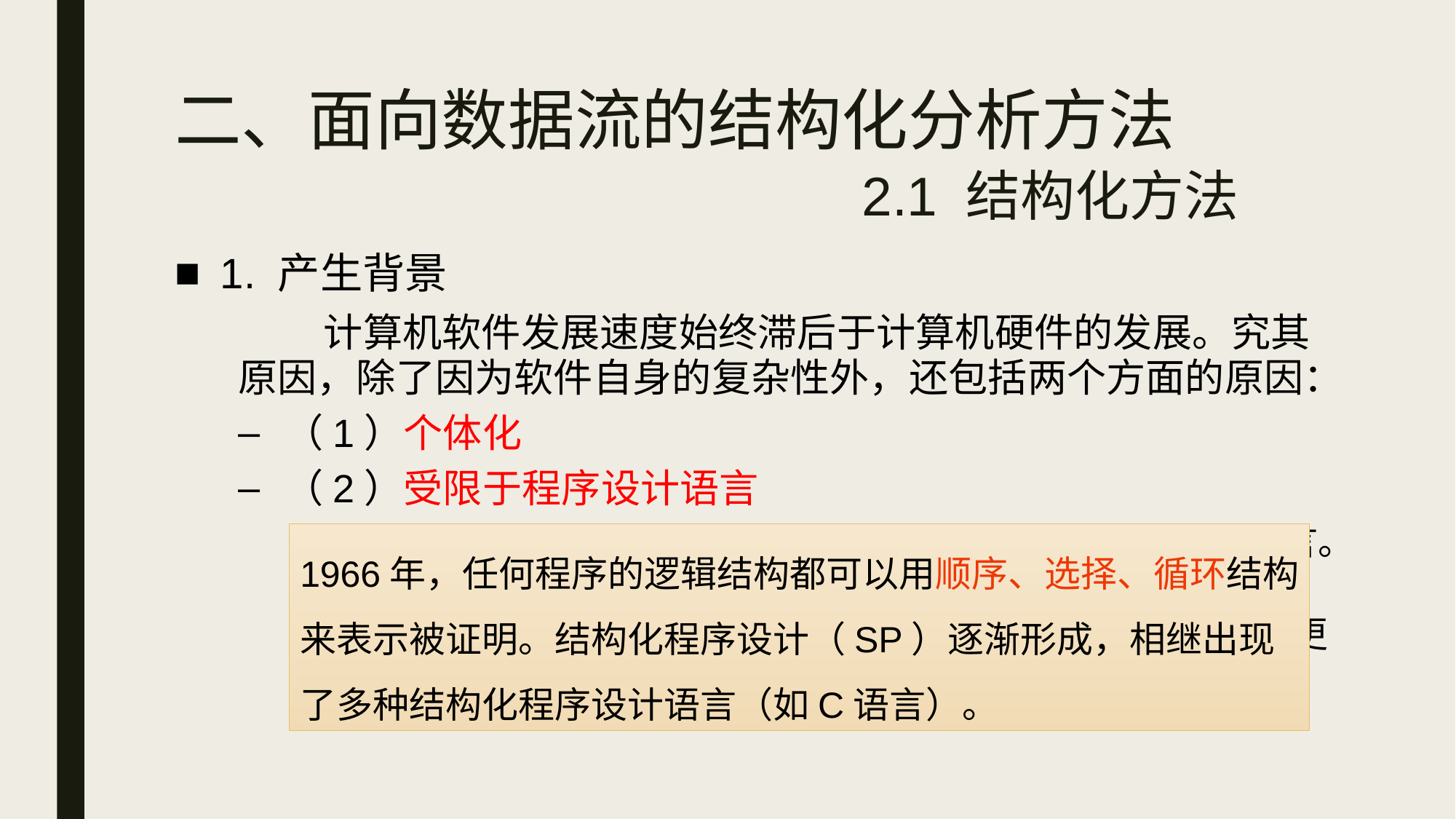

# 二、面向数据流的结构化分析方法 2.1 结构化方法
1. 产生背景
        计算机软件发展速度始终滞后于计算机硬件的发展。究其原因，除了因为软件自身的复杂性外，还包括两个方面的原因：
（1）个体化
（2）受限于程序设计语言
20世纪50年代——低级语言。由机器指令符号化为汇编语言。开发效率低、移植性差。
20世纪60年代——高级语言。如FORTRAN、COBOL，更加贴近自然语言。只重视处理功能，缺乏结构性。
1966年，任何程序的逻辑结构都可以用顺序、选择、循环结构来表示被证明。结构化程序设计（SP）逐渐形成，相继出现了多种结构化程序设计语言（如C语言）。